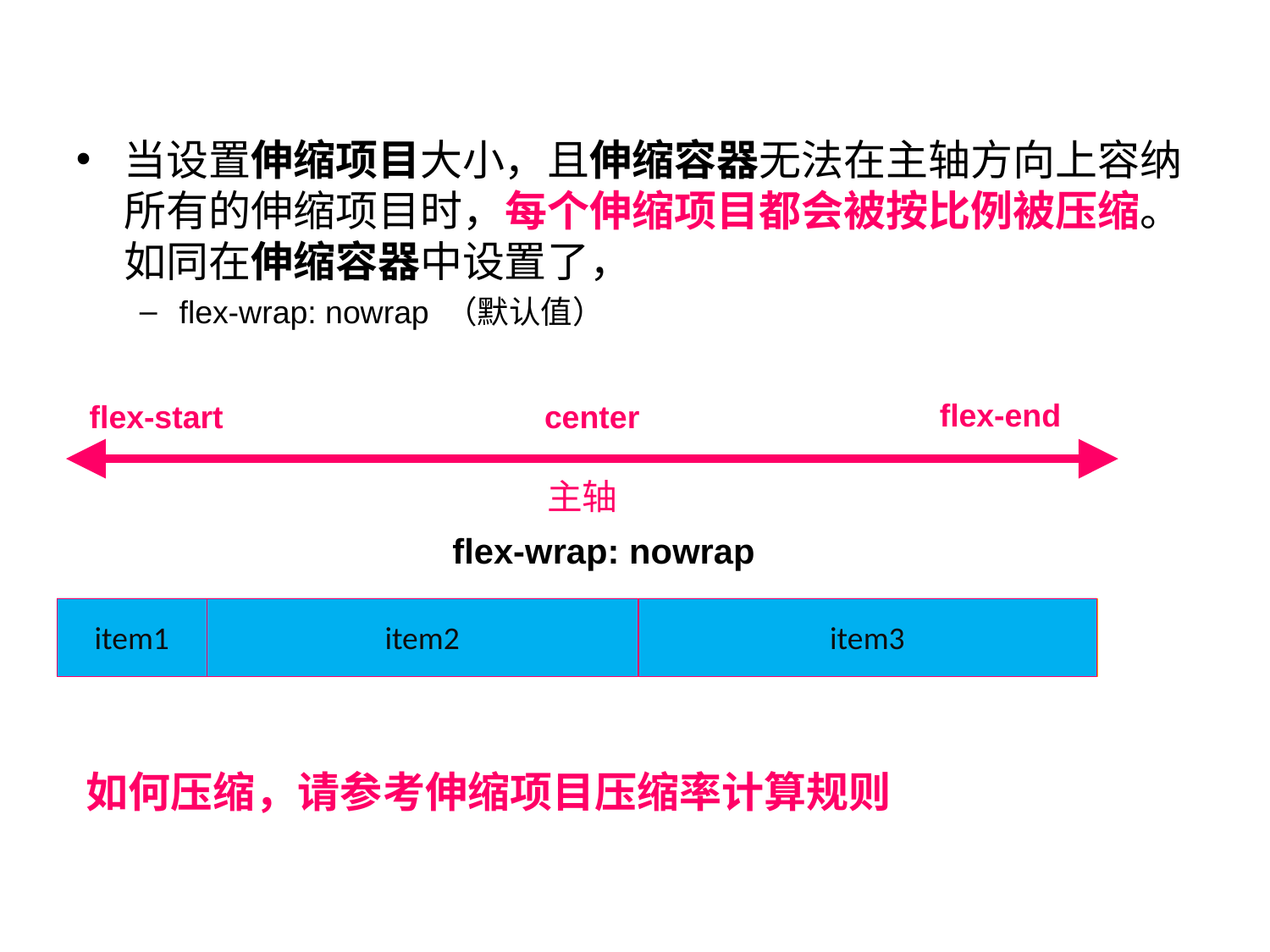

伸缩容器主轴空间不足
当设置伸缩项目大小，且伸缩容器无法在主轴方向上容纳所有的伸缩项目时，每个伸缩项目都会被按比例被压缩。如同在伸缩容器中设置了，
flex-wrap: nowrap （默认值）

flex-end
flex-start
center
主轴
flex-wrap: nowrap

item1
item2
item3
如何压缩，请参考伸缩项目压缩率计算规则